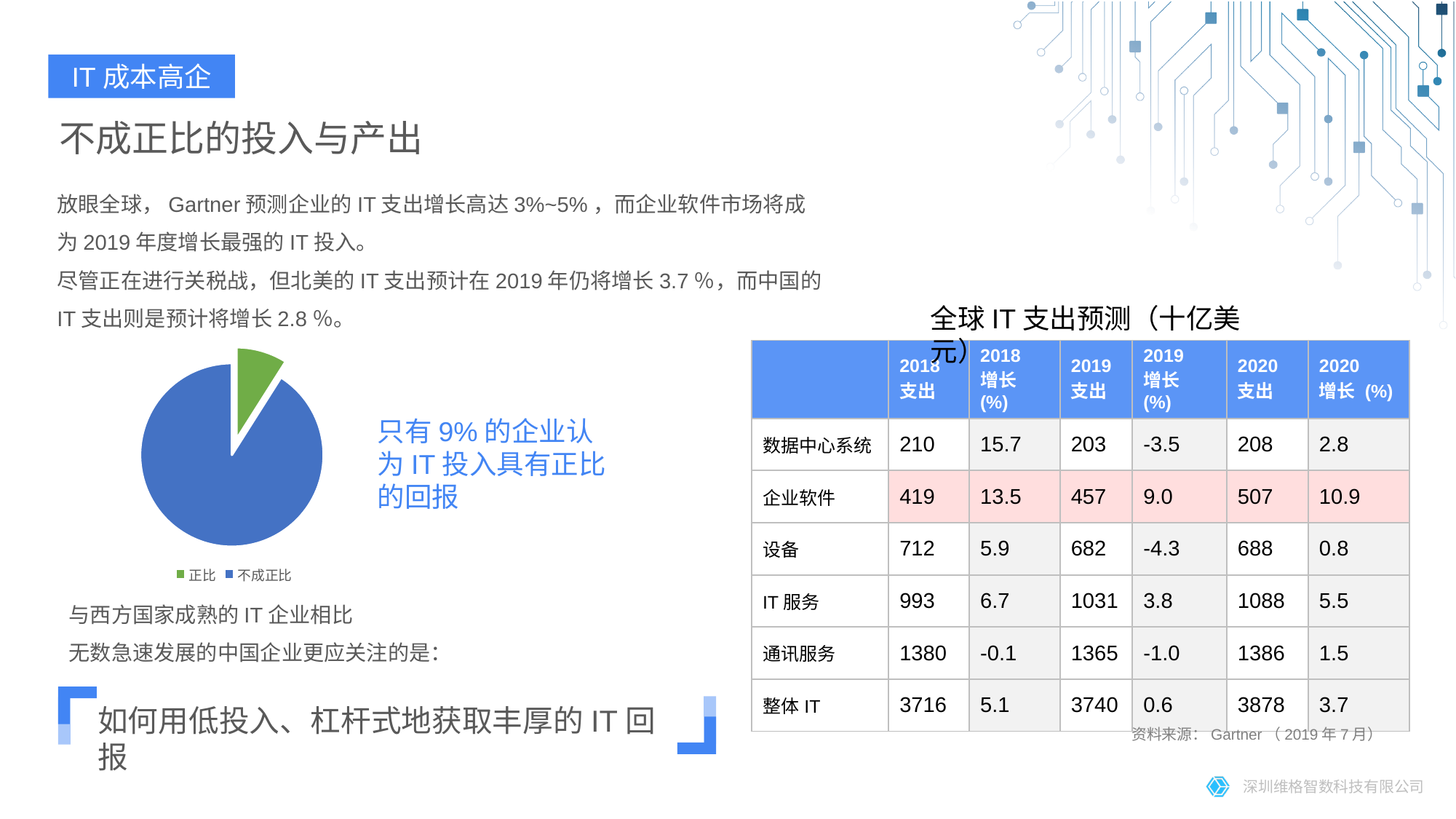

IT成本高企
不成正比的投入与产出
放眼全球，Gartner预测企业的IT支出增长高达3%~5%，而企业软件市场将成为2019年度增长最强的IT投入。
尽管正在进行关税战，但北美的IT支出预计在2019年仍将增长3.7％，而中国的IT支出则是预计将增长2.8％。
全球IT支出预测（十亿美元）

### Chart

| Category | 调查 |
|---|---|
| 正比 | 9.0 |
| 不成正比 | 91.0 |
|  | 2018 支出 | 2018 增长 (%) | 2019 支出 | 2019 增长 (%) | 2020 支出 | 2020 增长 (%) |
| --- | --- | --- | --- | --- | --- | --- |
| 数据中心系统 | 210 | 15.7 | 203 | -3.5 | 208 | 2.8 |
| 企业软件 | 419 | 13.5 | 457 | 9.0 | 507 | 10.9 |
| 设备 | 712 | 5.9 | 682 | -4.3 | 688 | 0.8 |
| IT服务 | 993 | 6.7 | 1031 | 3.8 | 1088 | 5.5 |
| 通讯服务 | 1380 | -0.1 | 1365 | -1.0 | 1386 | 1.5 |
| 整体IT | 3716 | 5.1 | 3740 | 0.6 | 3878 | 3.7 |
只有9%的企业认为IT投入具有正比的回报
与西方国家成熟的IT企业相比
无数急速发展的中国企业更应关注的是：

如何用低投入、杠杆式地获取丰厚的IT回报

资料来源：Gartner（2019年7月）